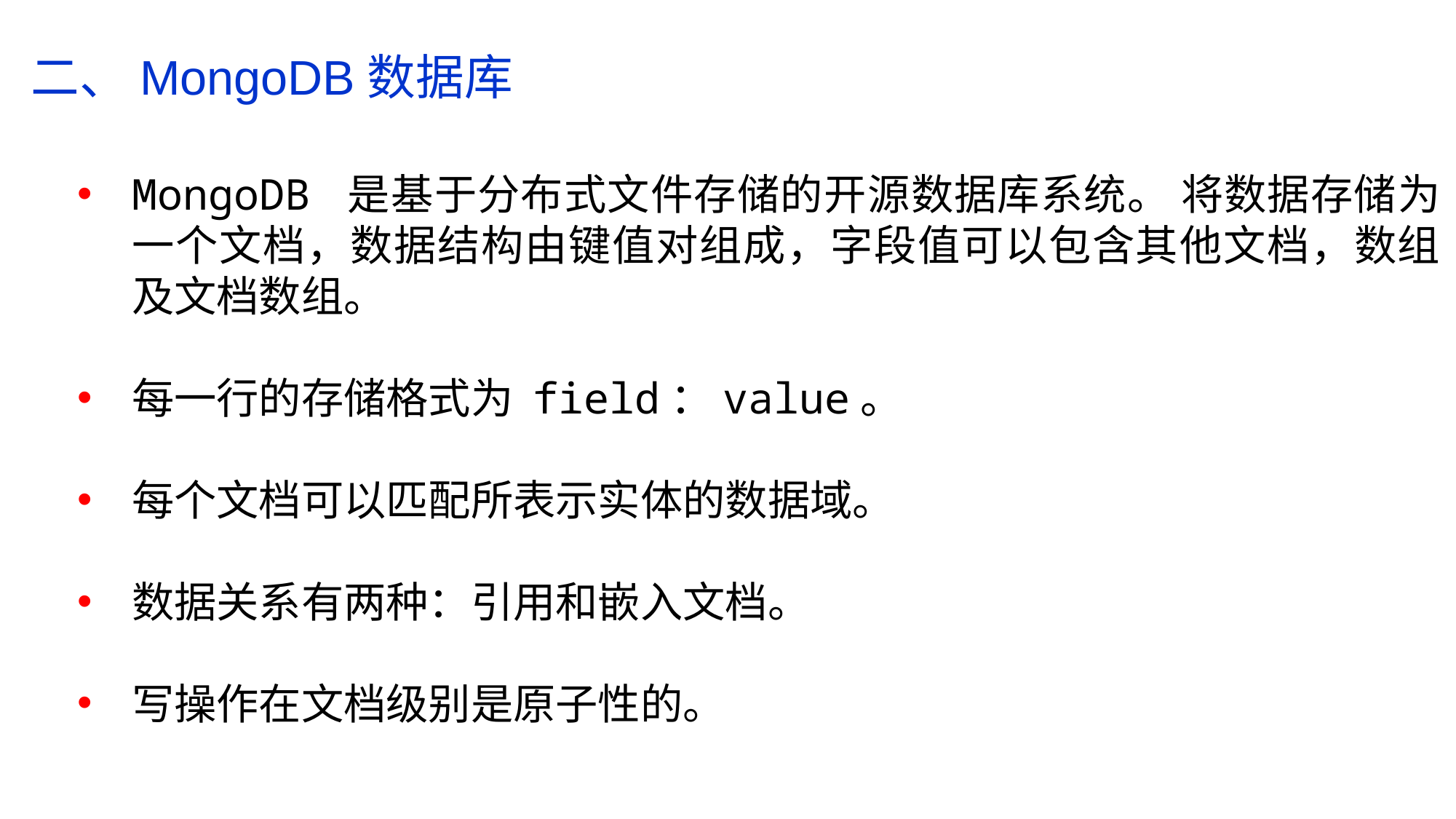

二、MongoDB数据库
MongoDB 是基于分布式文件存储的开源数据库系统。 将数据存储为一个文档，数据结构由键值对组成，字段值可以包含其他文档，数组及文档数组。

每一行的存储格式为 field：value。

每个文档可以匹配所表示实体的数据域。

数据关系有两种：引用和嵌入文档。

写操作在文档级别是原子性的。